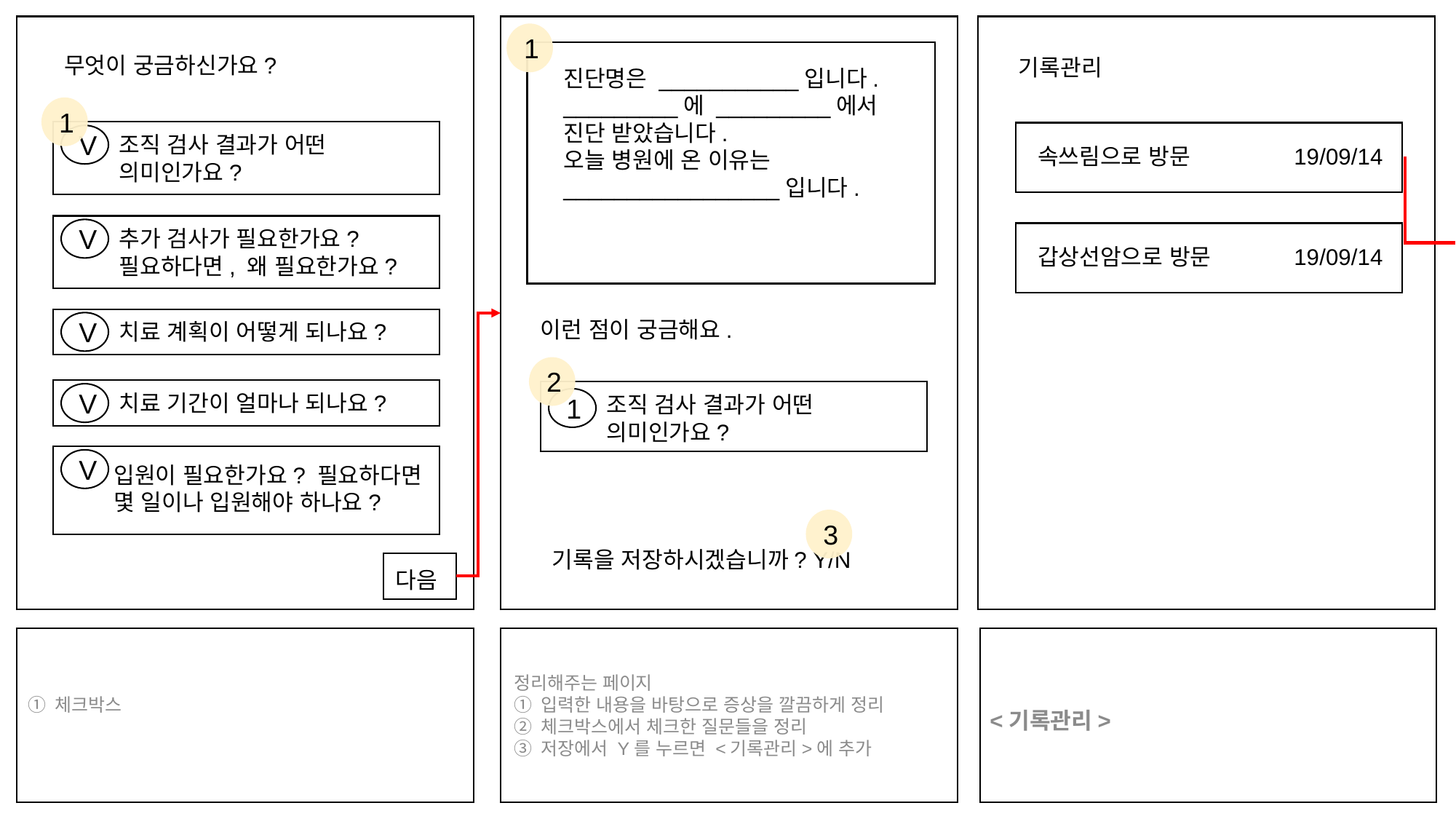

1

무엇이 궁금하신가요?
기록관리
진단명은 ___________입니다.
_________에 _________에서 진단 받았습니다.
오늘 병원에 온 이유는
_________________입니다.
1

V
조직 검사 결과가 어떤 의미인가요?
속쓰림으로 방문
19/09/14

V
추가 검사가 필요한가요?
필요하다면, 왜 필요한가요?

갑상선암으로 방문
19/09/14

이런 점이 궁금해요.
V
치료 계획이 어떻게 되나요?
2

V
치료 기간이 얼마나 되나요?
조직 검사 결과가 어떤 의미인가요?
1

V
입원이 필요한가요? 필요하다면
몇 일이나 입원해야 하나요?
3
기록을 저장하시겠습니까? Y/N

다음

체크박스

정리해주는 페이지
입력한 내용을 바탕으로 증상을 깔끔하게 정리
체크박스에서 체크한 질문들을 정리
저장에서 Y를 누르면 <기록관리>에 추가

<기록관리>